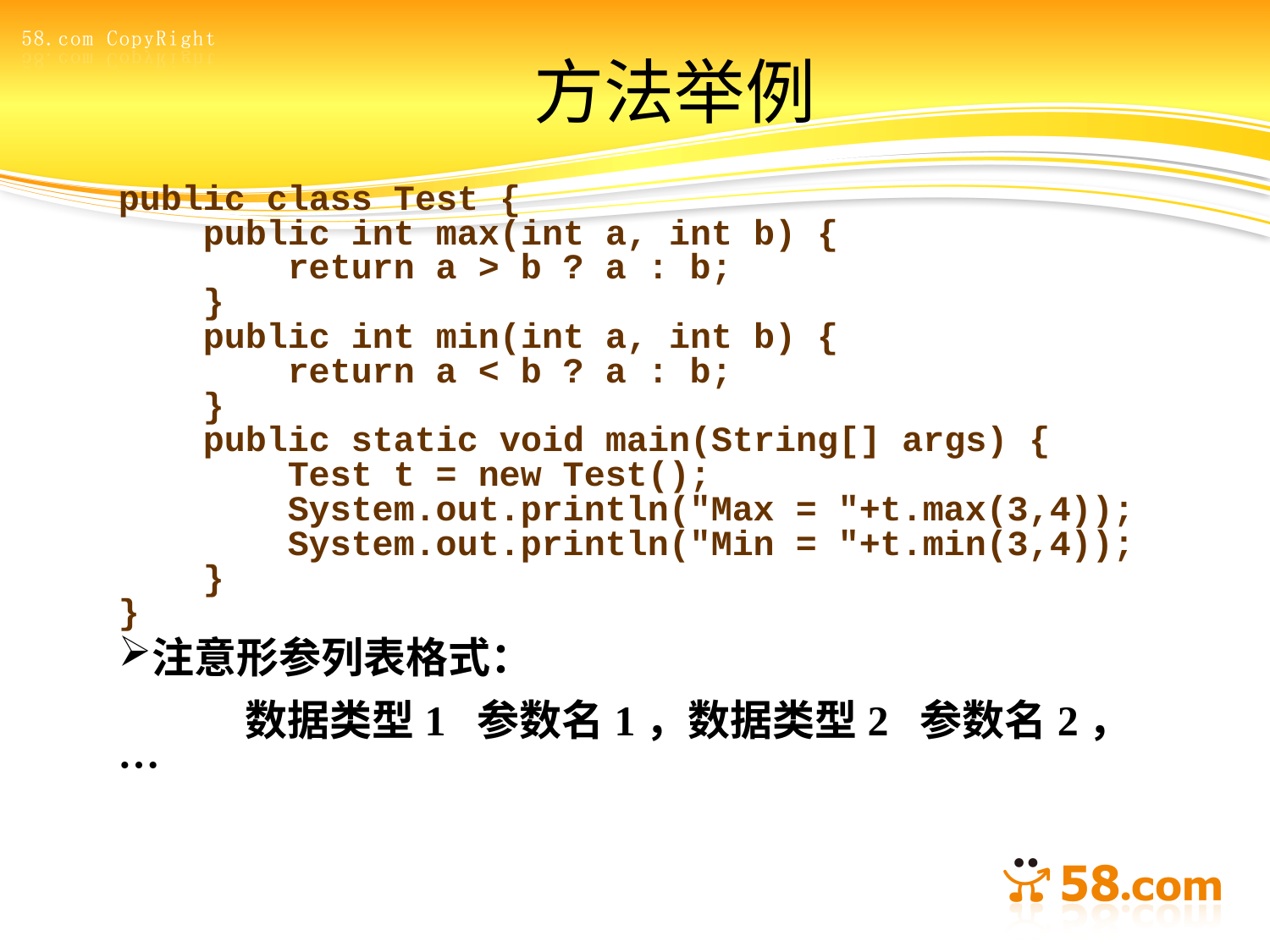

# 方法举例
public class Test {
    public int max(int a, int b) {
        return a > b ? a : b;
    }
    public int min(int a, int b) {
        return a < b ? a : b;
    }
    public static void main(String[] args) {
        Test t = new Test();
        System.out.println("Max = "+t.max(3,4));
        System.out.println("Min = "+t.min(3,4));
    }
}
注意形参列表格式：
	数据类型1  参数名1，数据类型2  参数名2，…